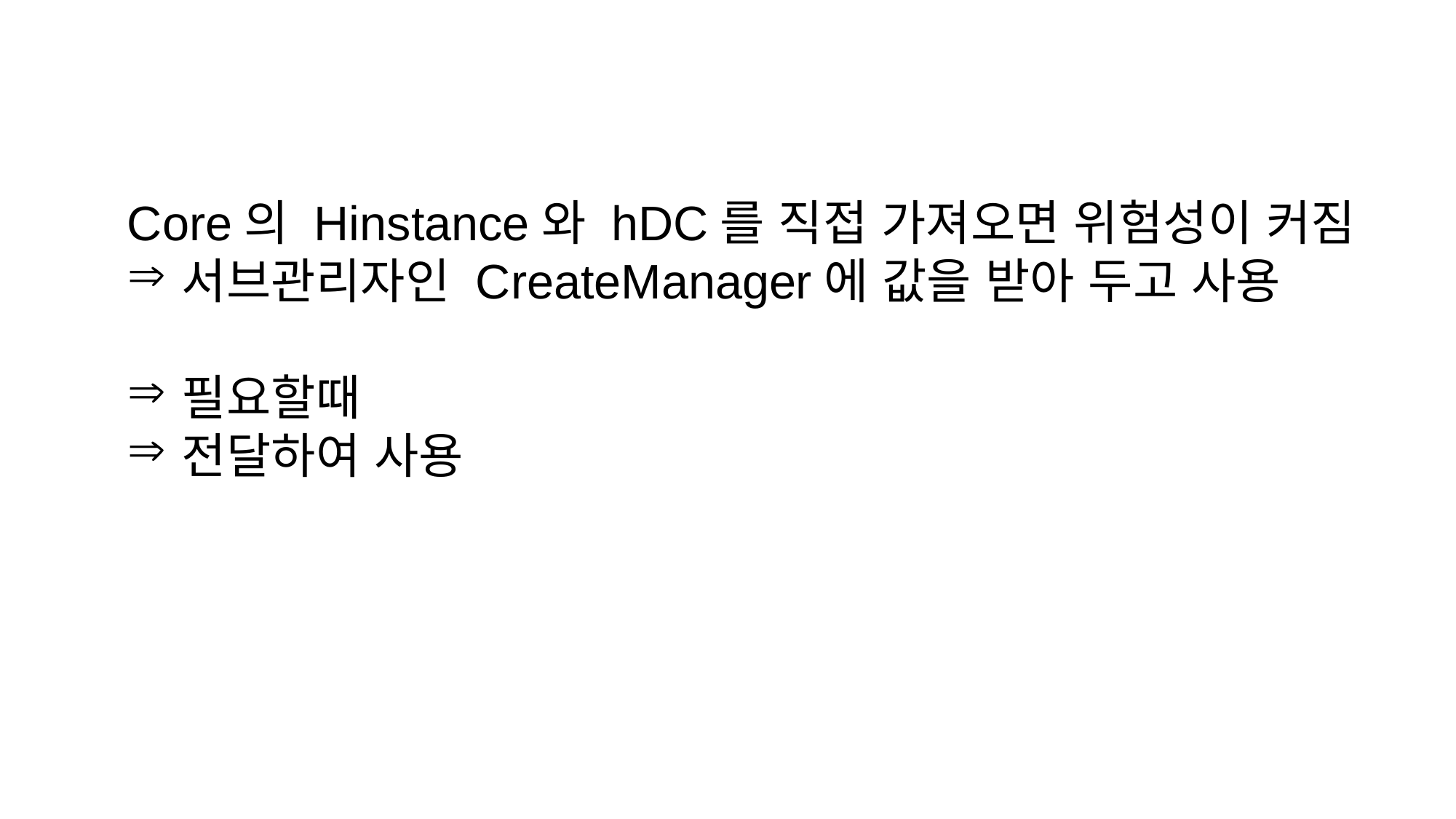

Core의 Hinstance와 hDC를 직접 가져오면 위험성이 커짐
서브관리자인 CreateManager에 값을 받아 두고 사용

필요할때
전달하여 사용